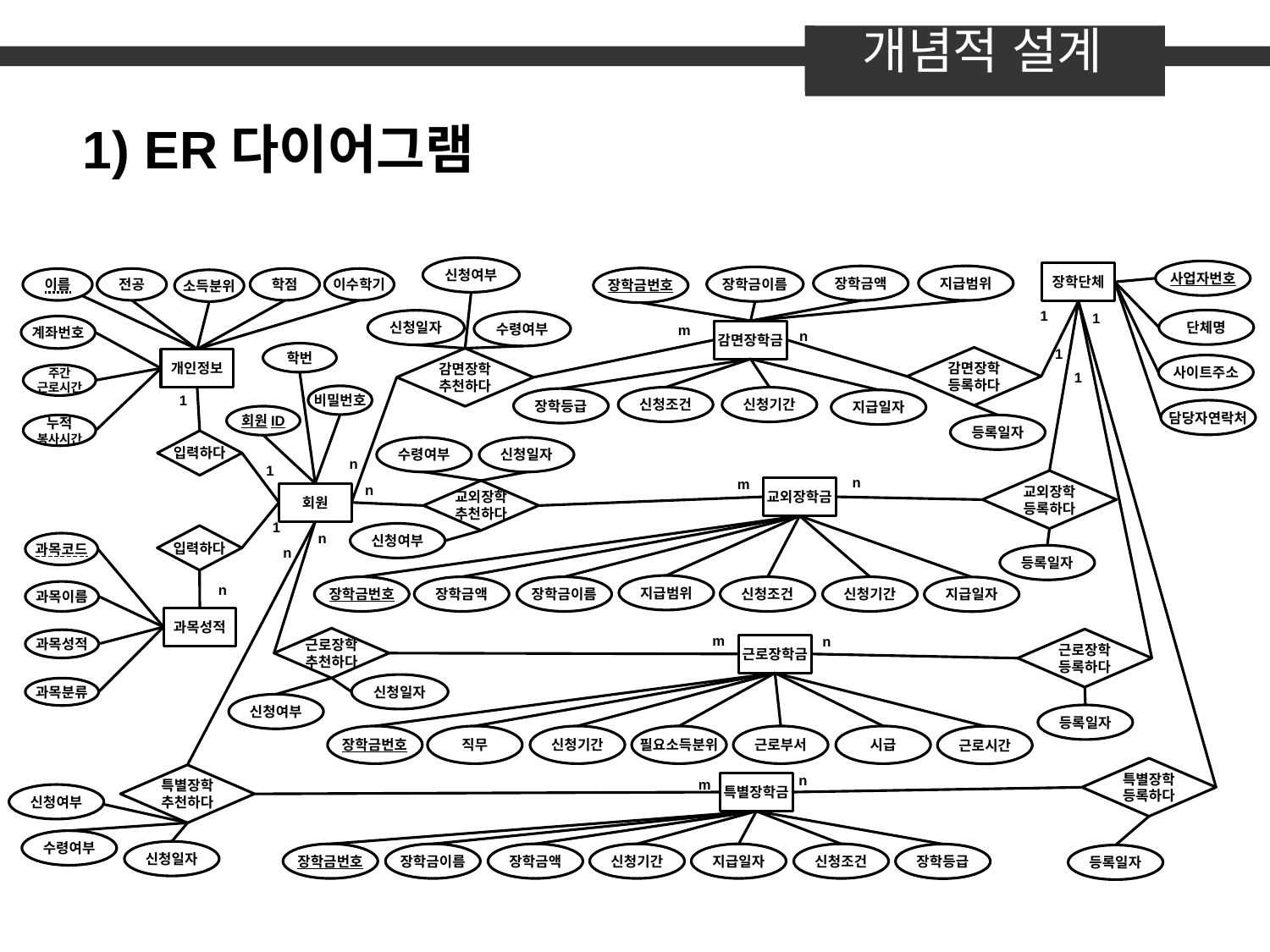

개념적 설계

1) ER다이어그램
신청여부
신청일자
수령여부
m
감면장학
추천하다
n
사업자번호
장학단체
단체명
사이트주소
담당자연락처
지급범위
장학금액
장학금이름
장학금번호
감면장학금
신청조건
신청기간
장학등급
지급일자
전공
학점
이수학기
이름
소득분위
계좌번호
개인정보
주간
근로시간
1
누적
봉사시간
입력하다
1
1
n
감면장학
등록하다
등록일자
1
특별장학
등록하다
n
등록일자
1
n
근로장학
등록하다
등록일자
1
n
교외장학
등록하다
등록일자
학번
비밀번호
회원ID
회원
수령여부
신청일자
m
n
교외장학
추천하다
신청여부
교외장학금
지급범위
장학금번호
장학금액
장학금이름
신청조건
신청기간
지급일자
1
입력하다
과목코드
n
과목이름
과목성적
과목성적
과목분류
n
특별장학
추천하다
m
신청여부
수령여부
신청일자
n
m
근로장학
추천하다
신청여부
신청일자
근로장학금
장학금번호
직무
신청기간
필요소득분위
근로부서
시급
근로시간
특별장학금
장학금번호
장학금이름
장학금액
신청기간
지급일자
신청조건
장학등급